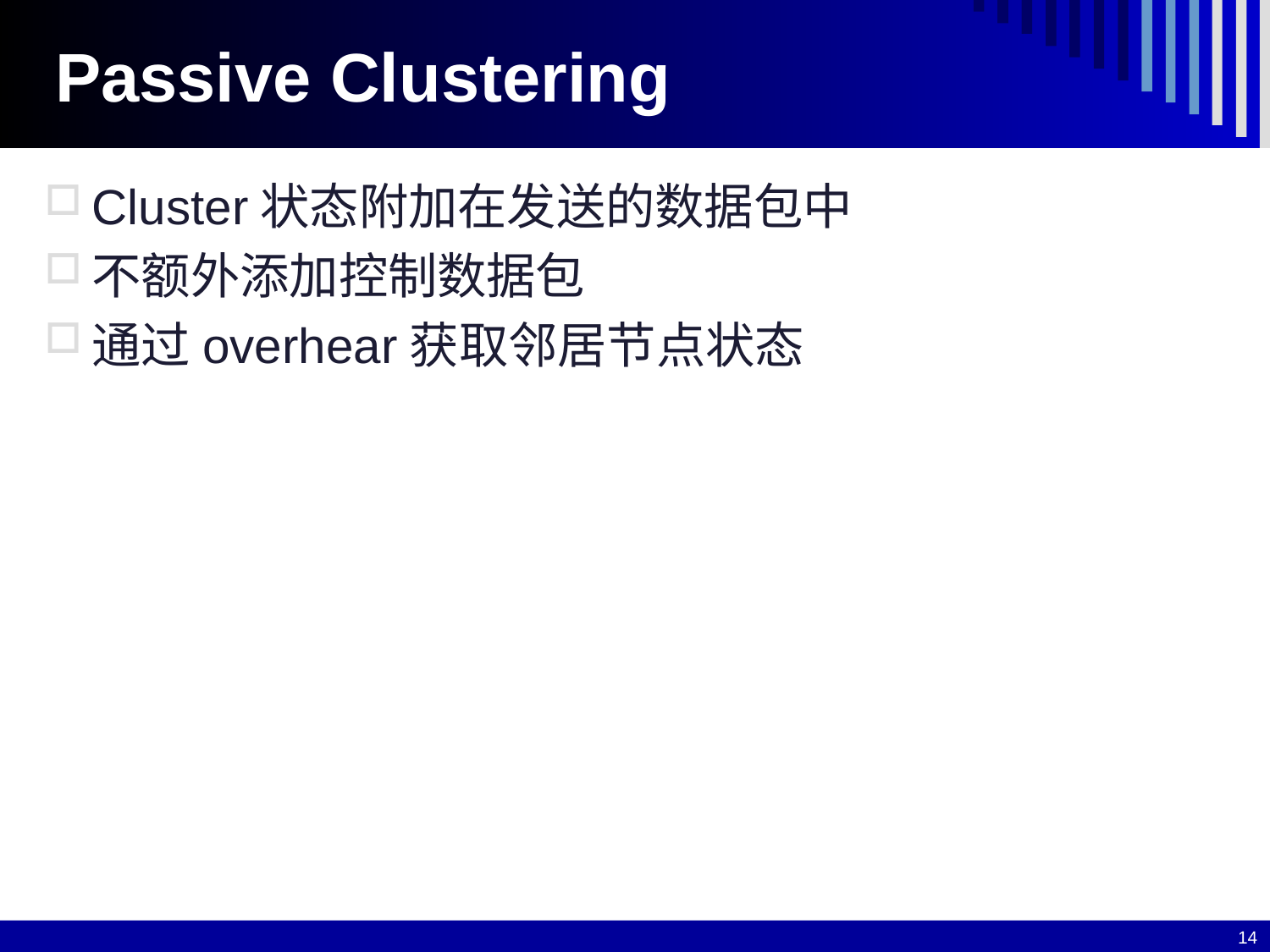

# Passive Clustering
Cluster状态附加在发送的数据包中
不额外添加控制数据包
通过overhear获取邻居节点状态
14